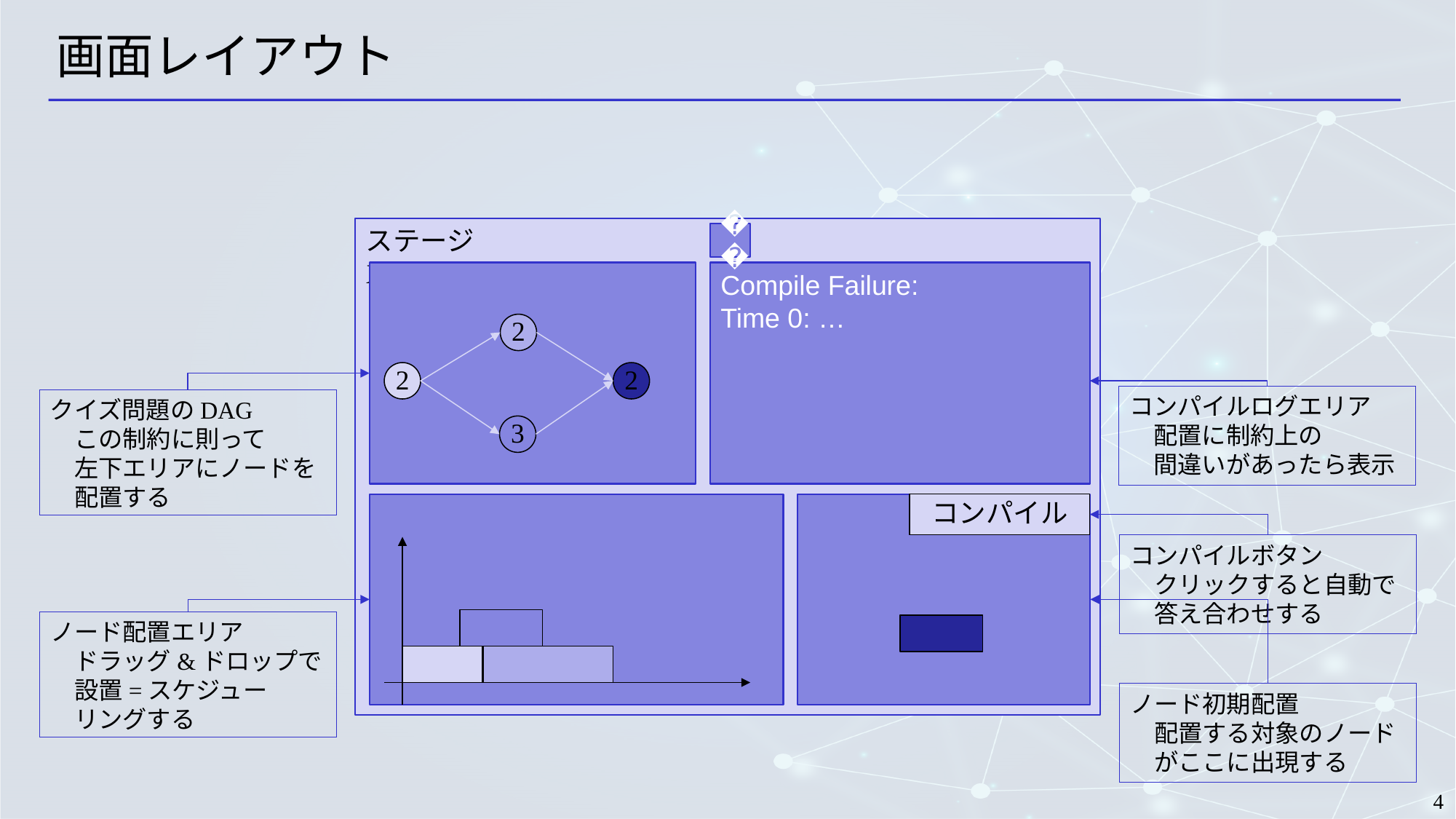

# 画面レイアウト

ステージ X
🏠
Compile Failure:
Time 0: …

2
2
2
3
コンパイルログエリア
　配置に制約上の
　間違いがあったら表示
クイズ問題のDAG
　この制約に則って
　左下エリアにノードを
　配置する

コンパイル
コンパイルボタン
　クリックすると自動で
　答え合わせする

ノード配置エリア
　ドラッグ&ドロップで
　設置=スケジュー
　リングする

ノード初期配置
　配置する対象のノード
　がここに出現する
4